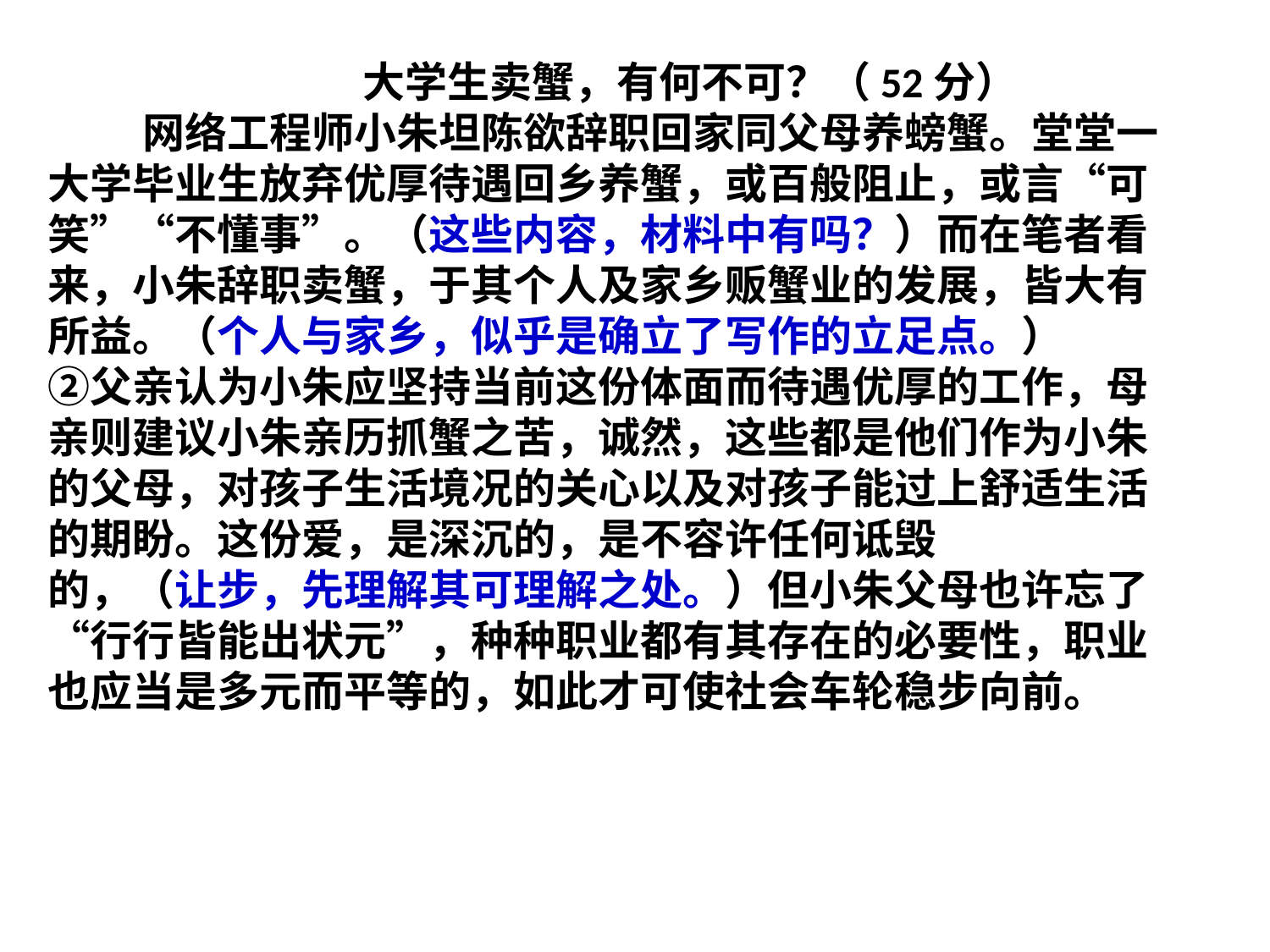

大学生卖蟹，有何不可？（52分）
          网络工程师小朱坦陈欲辞职回家同父母养螃蟹。堂堂一大学毕业生放弃优厚待遇回乡养蟹，或百般阻止，或言“可笑”“不懂事”。（这些内容，材料中有吗？）而在笔者看来，小朱辞职卖蟹，于其个人及家乡贩蟹业的发展，皆大有所益。（个人与家乡，似乎是确立了写作的立足点。）
②父亲认为小朱应坚持当前这份体面而待遇优厚的工作，母亲则建议小朱亲历抓蟹之苦，诚然，这些都是他们作为小朱的父母，对孩子生活境况的关心以及对孩子能过上舒适生活的期盼。这份爱，是深沉的，是不容许任何诋毁
的，（让步，先理解其可理解之处。）但小朱父母也许忘了“行行皆能出状元”，种种职业都有其存在的必要性，职业也应当是多元而平等的，如此才可使社会车轮稳步向前。